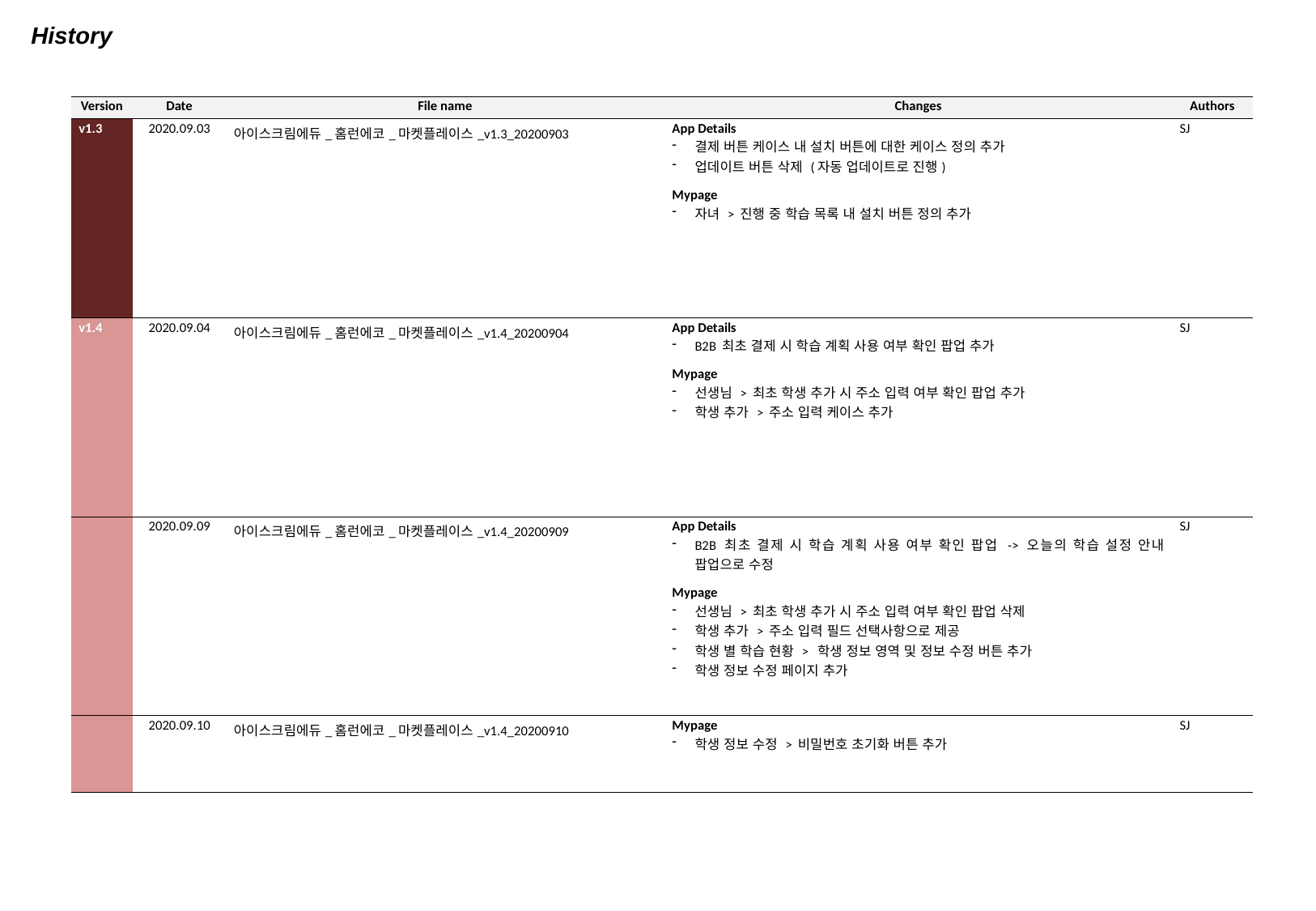

History
| Version | Date | File name | Changes | Authors |
| --- | --- | --- | --- | --- |
| v1.3 | 2020.09.03 | 아이스크림에듀\_홈런에코\_마켓플레이스\_v1.3\_20200903 | App Details 결제 버튼 케이스 내 설치 버튼에 대한 케이스 정의 추가 업데이트 버튼 삭제 (자동 업데이트로 진행) Mypage 자녀 > 진행 중 학습 목록 내 설치 버튼 정의 추가 | SJ |
| v1.4 | 2020.09.04 | 아이스크림에듀\_홈런에코\_마켓플레이스\_v1.4\_20200904 | App Details B2B 최초 결제 시 학습 계획 사용 여부 확인 팝업 추가 Mypage 선생님 > 최초 학생 추가 시 주소 입력 여부 확인 팝업 추가 학생 추가 > 주소 입력 케이스 추가 | SJ |
|  | 2020.09.09 | 아이스크림에듀\_홈런에코\_마켓플레이스\_v1.4\_20200909 | App Details B2B 최초 결제 시 학습 계획 사용 여부 확인 팝업 -> 오늘의 학습 설정 안내 팝업으로 수정 Mypage 선생님 > 최초 학생 추가 시 주소 입력 여부 확인 팝업 삭제 학생 추가 > 주소 입력 필드 선택사항으로 제공 학생 별 학습 현황 > 학생 정보 영역 및 정보 수정 버튼 추가 학생 정보 수정 페이지 추가 | SJ |
|  | 2020.09.10 | 아이스크림에듀\_홈런에코\_마켓플레이스\_v1.4\_20200910 | Mypage 학생 정보 수정 > 비밀번호 초기화 버튼 추가 | SJ |